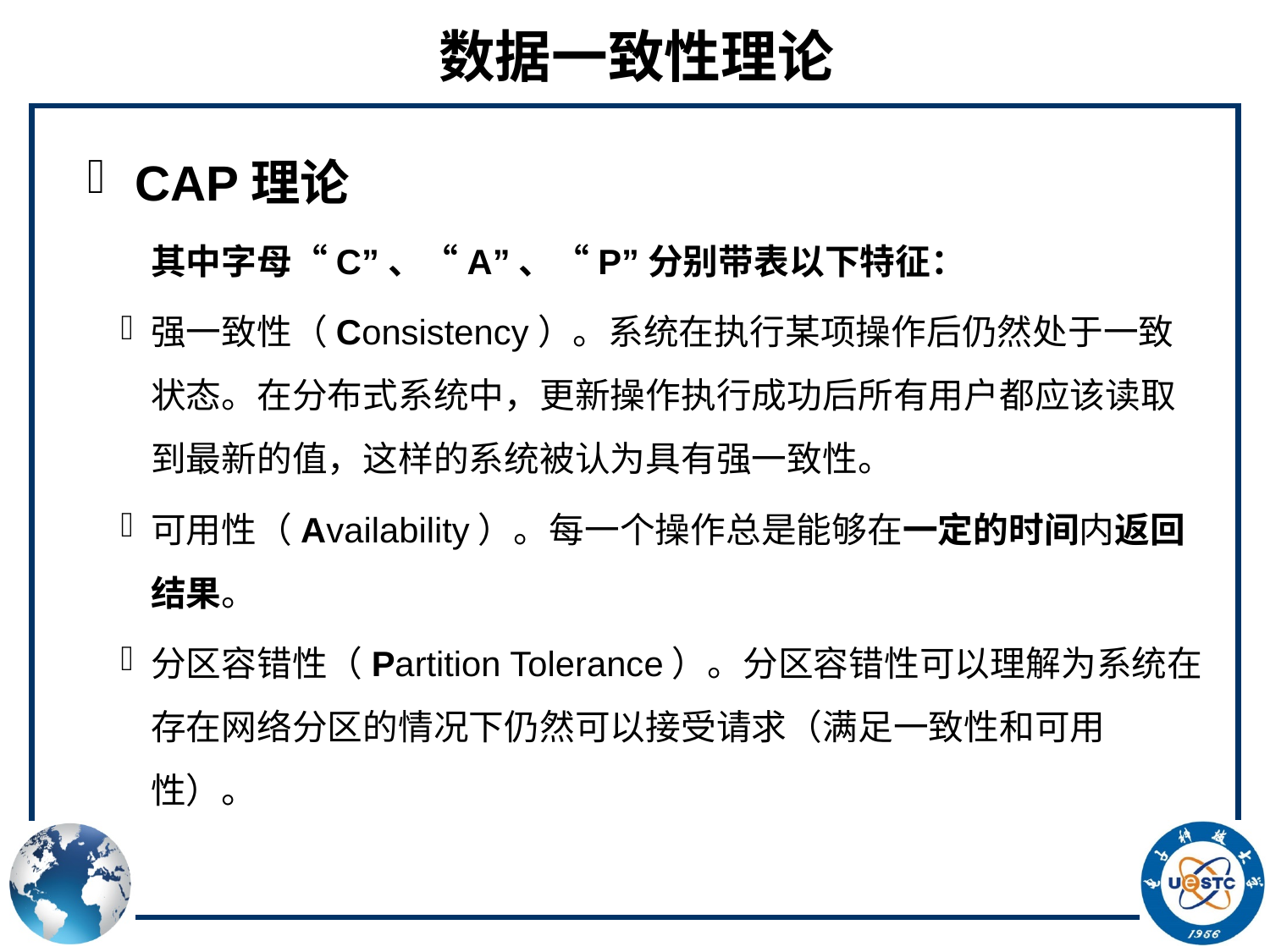

# 数据一致性理论
CAP理论
其中字母“C”、“A”、“P”分别带表以下特征：
强一致性（Consistency）。系统在执行某项操作后仍然处于一致状态。在分布式系统中，更新操作执行成功后所有用户都应该读取到最新的值，这样的系统被认为具有强一致性。
可用性（Availability）。每一个操作总是能够在一定的时间内返回结果。
分区容错性（Partition Tolerance）。分区容错性可以理解为系统在存在网络分区的情况下仍然可以接受请求（满足一致性和可用性）。